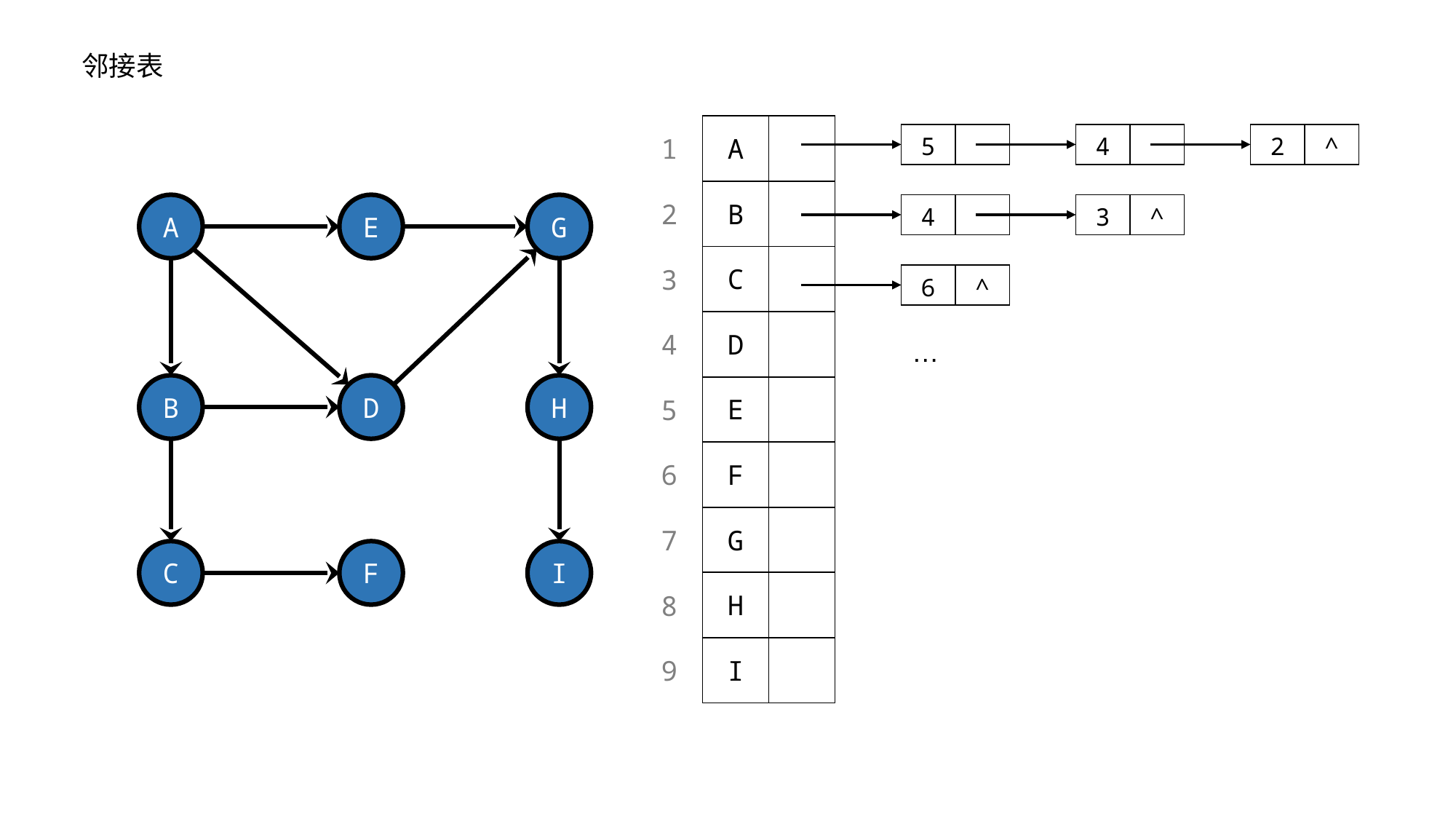

邻接表
| A |  |
| --- | --- |
| B |  |
| C |  |
| D |  |
| E |  |
| F |  |
| G |  |
| H |  |
| I |  |
| 1 |
| --- |
| 2 |
| 3 |
| 4 |
| 5 |
| 6 |
| 7 |
| 8 |
| 9 |
| 5 |  |
| --- | --- |
| 4 |  |
| --- | --- |
| 2 | ^ |
| --- | --- |
A
E
G
| 4 |  |
| --- | --- |
| 3 | ^ |
| --- | --- |
| 6 | ^ |
| --- | --- |
…
B
D
H
C
F
I